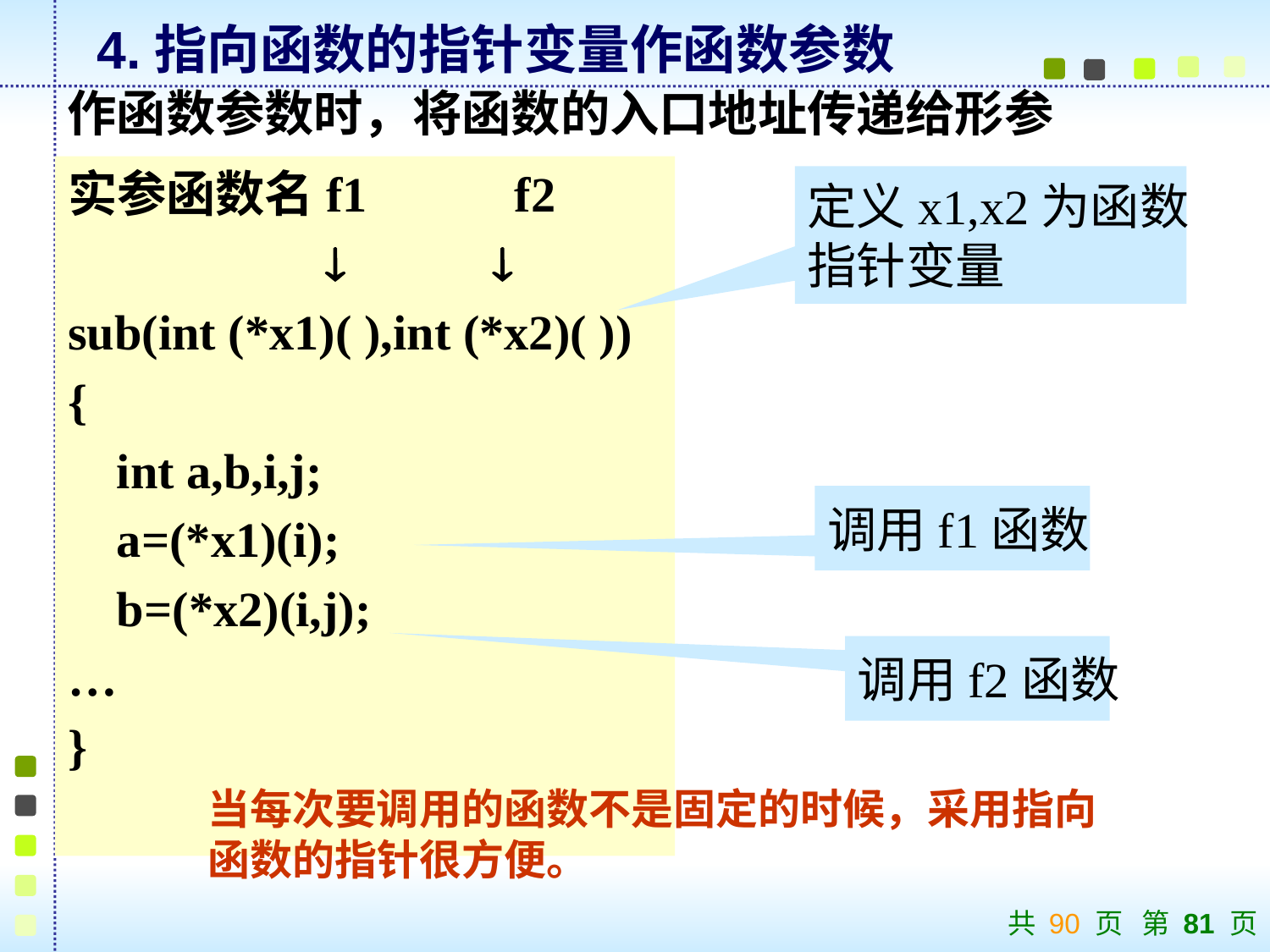

4.指向函数的指针变量作函数参数
作函数参数时，将函数的入口地址传递给形参
实参函数名f1            f2
                     ↓            ↓
sub(int (*x1)( ),int (*x2)( ))
{
    int a,b,i,j;
    a=(*x1)(i);
    b=(*x2)(i,j);
…
}
定义x1,x2为函数
指针变量
调用f1函数
调用f2函数
当每次要调用的函数不是固定的时候，采用指向函数的指针很方便。
共 90 页   第 81 页